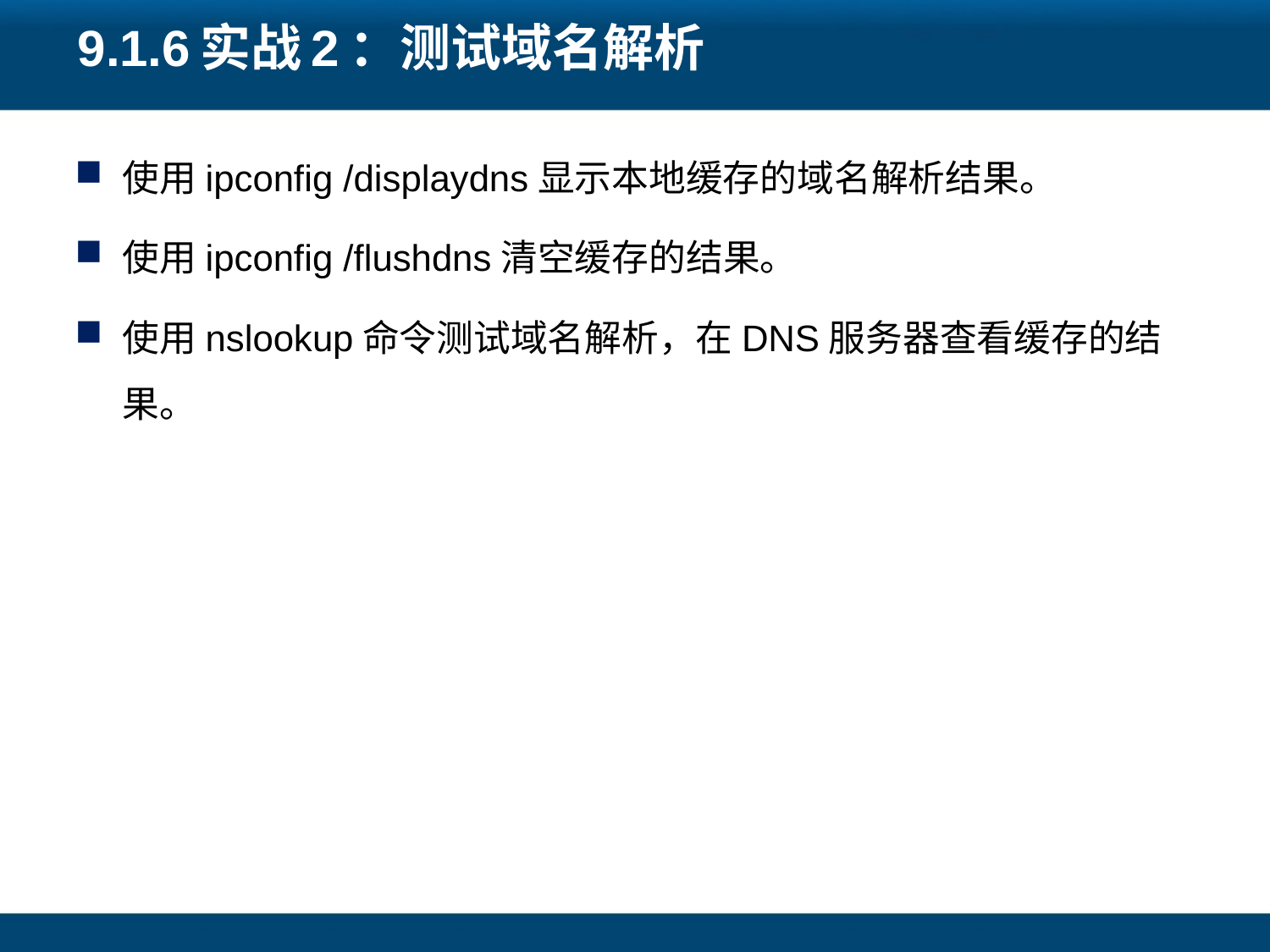

# 9.1.6实战2：测试域名解析
使用ipconfig /displaydns显示本地缓存的域名解析结果。
使用ipconfig /flushdns清空缓存的结果。
使用nslookup命令测试域名解析，在DNS服务器查看缓存的结果。